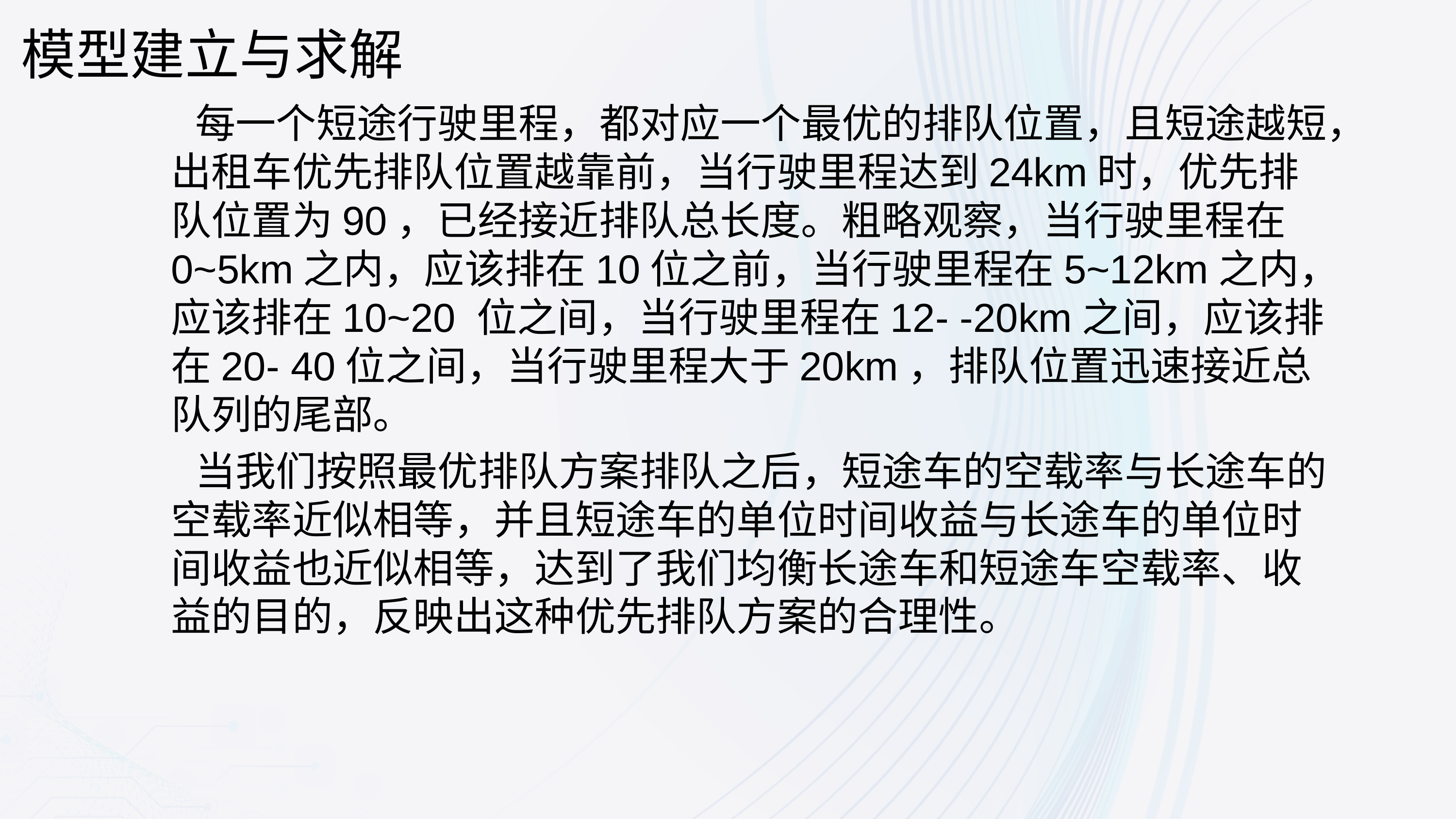

# 模型建立与求解
每一个短途行驶里程，都对应一个最优的排队位置，且短途越短，出租车优先排队位置越靠前，当行驶里程达到24km时，优先排队位置为90，已经接近排队总长度。粗略观察，当行驶里程在0~5km之内，应该排在10位之前，当行驶里程在5~12km之内，应该排在10~20 位之间，当行驶里程在12- -20km之间，应该排在20- 40位之间，当行驶里程大于20km，排队位置迅速接近总队列的尾部。
当我们按照最优排队方案排队之后，短途车的空载率与长途车的空载率近似相等，并且短途车的单位时间收益与长途车的单位时间收益也近似相等，达到了我们均衡长途车和短途车空载率、收益的目的，反映出这种优先排队方案的合理性。